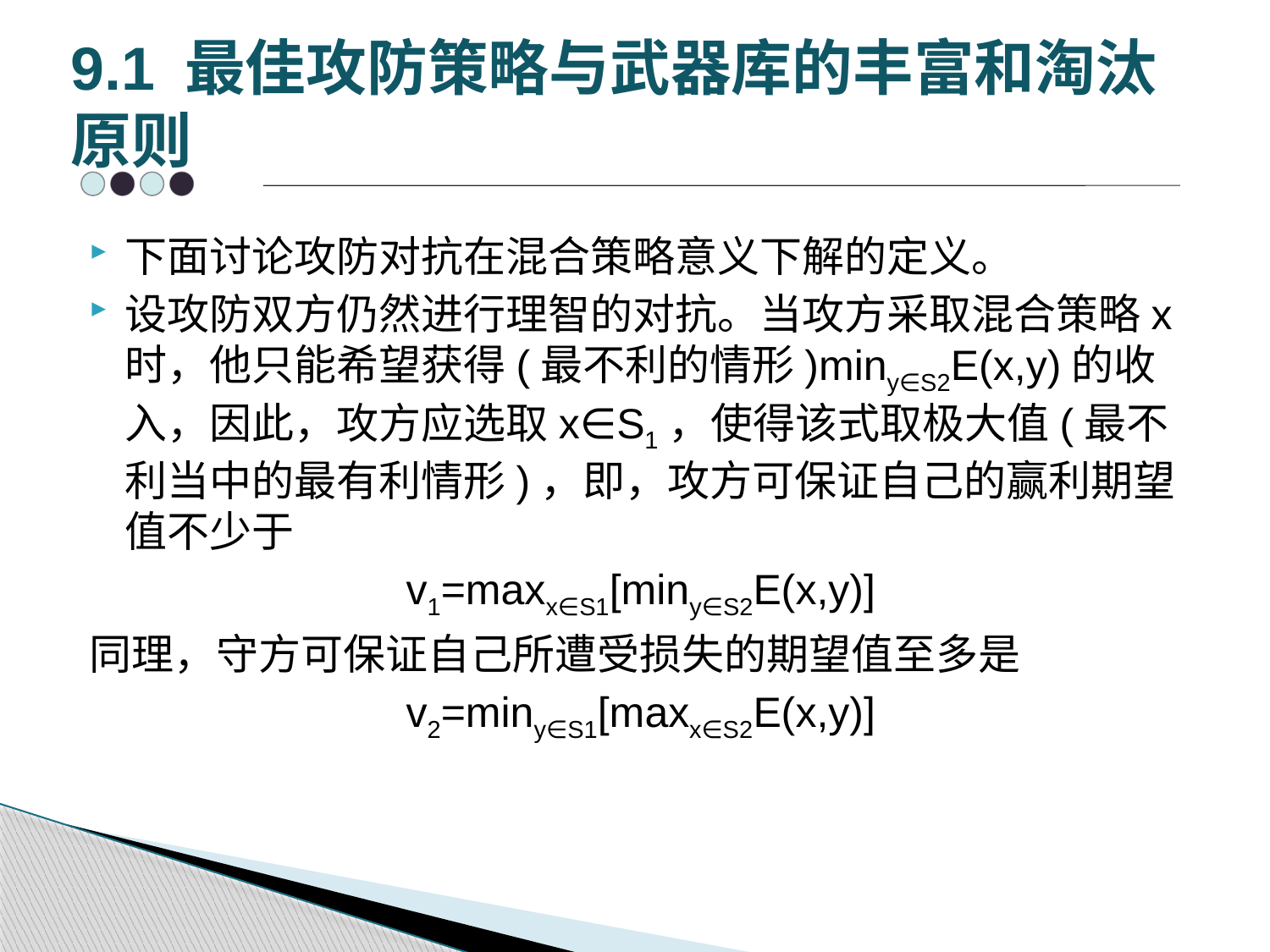

# 9.1 最佳攻防策略与武器库的丰富和淘汰原则

下面讨论攻防对抗在混合策略意义下解的定义。
设攻防双方仍然进行理智的对抗。当攻方采取混合策略x时，他只能希望获得(最不利的情形)miny∈S2E(x,y)的收入，因此，攻方应选取x∈S1，使得该式取极大值(最不利当中的最有利情形)，即，攻方可保证自己的赢利期望值不少于
v1=maxx∈S1[miny∈S2E(x,y)]
同理，守方可保证自己所遭受损失的期望值至多是
v2=miny∈S1[maxx∈S2E(x,y)]